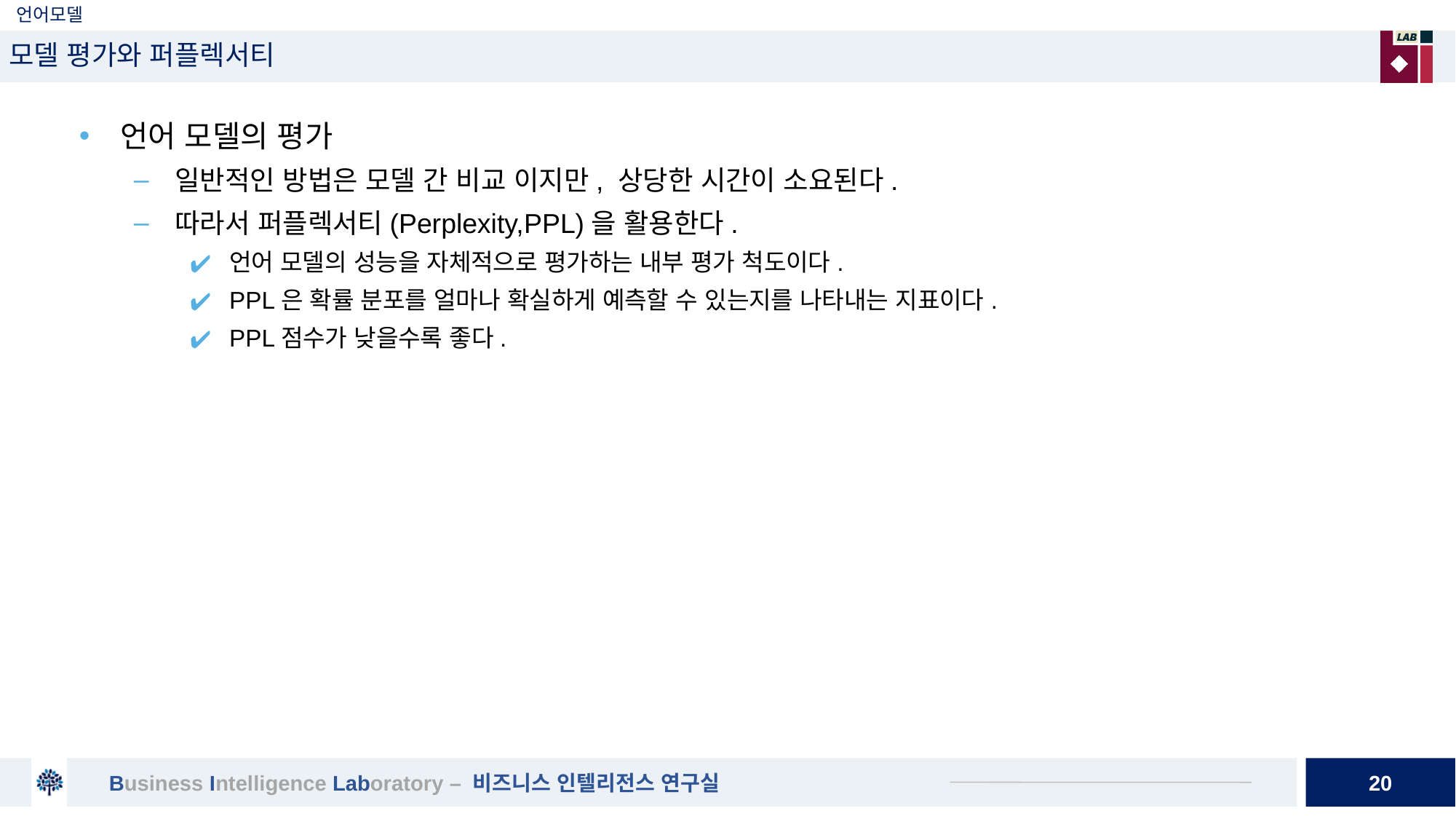

# 언어모델
모델 평가와 퍼플렉서티
언어 모델의 평가
일반적인 방법은 모델 간 비교 이지만, 상당한 시간이 소요된다.
따라서 퍼플렉서티(Perplexity,PPL)을 활용한다.
언어 모델의 성능을 자체적으로 평가하는 내부 평가 척도이다.
PPL은 확률 분포를 얼마나 확실하게 예측할 수 있는지를 나타내는 지표이다.
PPL점수가 낮을수록 좋다.

20